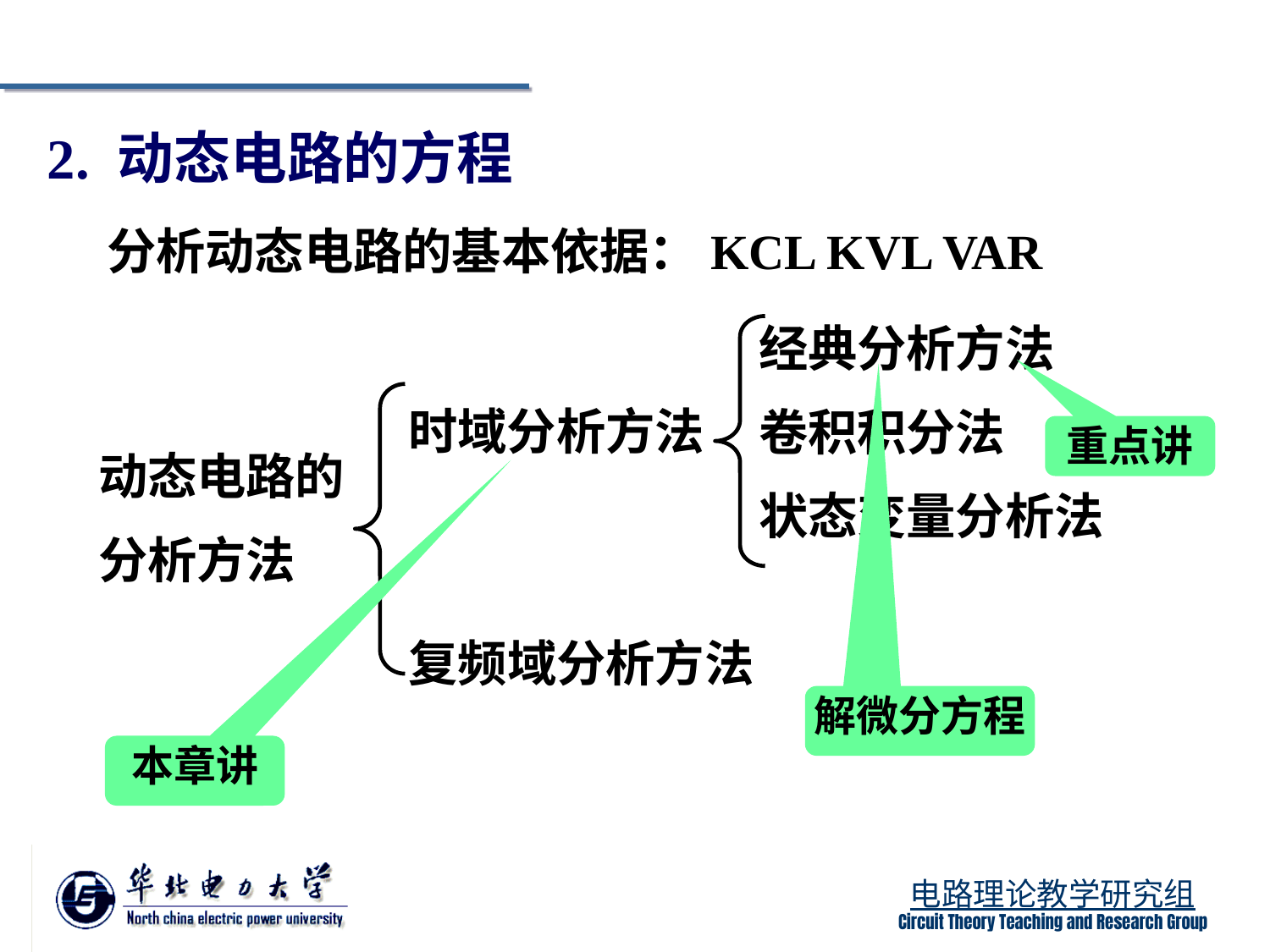

2. 动态电路的方程
分析动态电路的基本依据：KCL KVL VAR
经典分析方法
卷积积分法
状态变量分析法

时域分析方法
重点讲
动态电路的
分析方法
复频域分析方法
解微分方程
本章讲